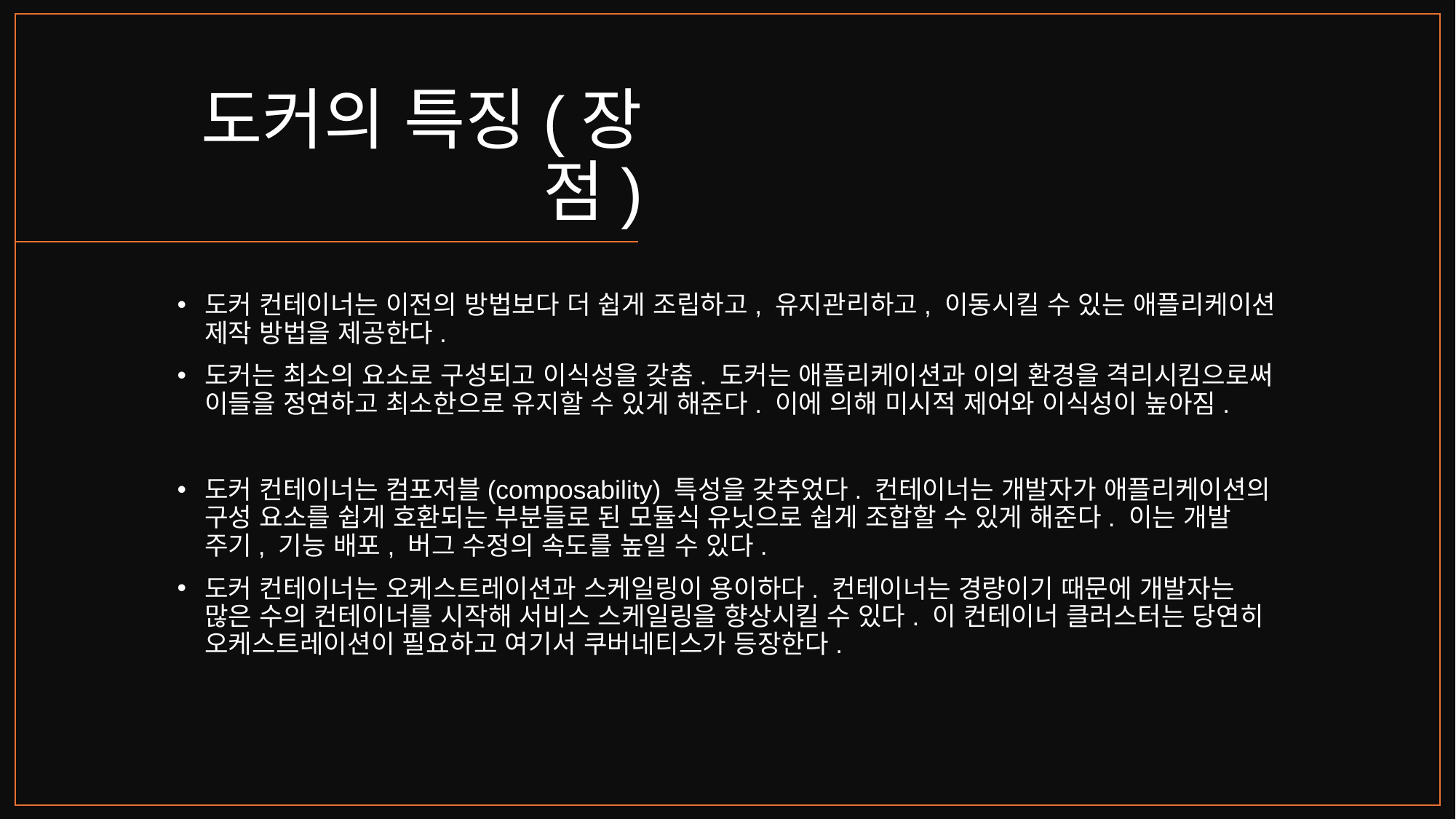

# 도커의 특징(장점)
도커 컨테이너는 이전의 방법보다 더 쉽게 조립하고, 유지관리하고, 이동시킬 수 있는 애플리케이션 제작 방법을 제공한다.
도커는 최소의 요소로 구성되고 이식성을 갖춤. 도커는 애플리케이션과 이의 환경을 격리시킴으로써 이들을 정연하고 최소한으로 유지할 수 있게 해준다. 이에 의해 미시적 제어와 이식성이 높아짐.

도커 컨테이너는 컴포저블(composability) 특성을 갖추었다. 컨테이너는 개발자가 애플리케이션의 구성 요소를 쉽게 호환되는 부분들로 된 모듈식 유닛으로 쉽게 조합할 수 있게 해준다. 이는 개발 주기, 기능 배포, 버그 수정의 속도를 높일 수 있다.
도커 컨테이너는 오케스트레이션과 스케일링이 용이하다. 컨테이너는 경량이기 때문에 개발자는 많은 수의 컨테이너를 시작해 서비스 스케일링을 향상시킬 수 있다. 이 컨테이너 클러스터는 당연히 오케스트레이션이 필요하고 여기서 쿠버네티스가 등장한다.